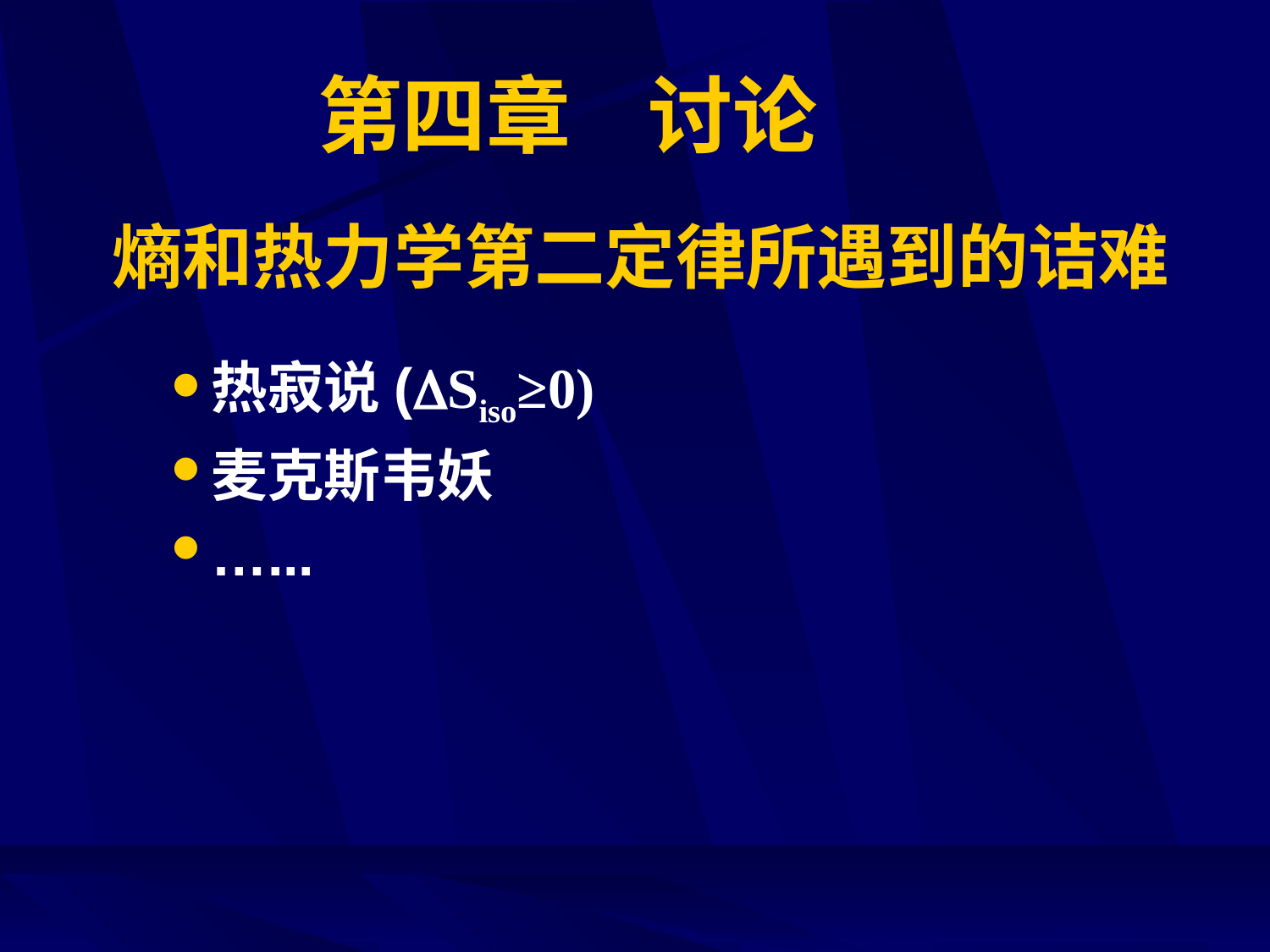

第四章    讨论
# 熵和热力学第二定律所遇到的诘难

热寂说(ΔSiso≥0)
麦克斯韦妖
…...